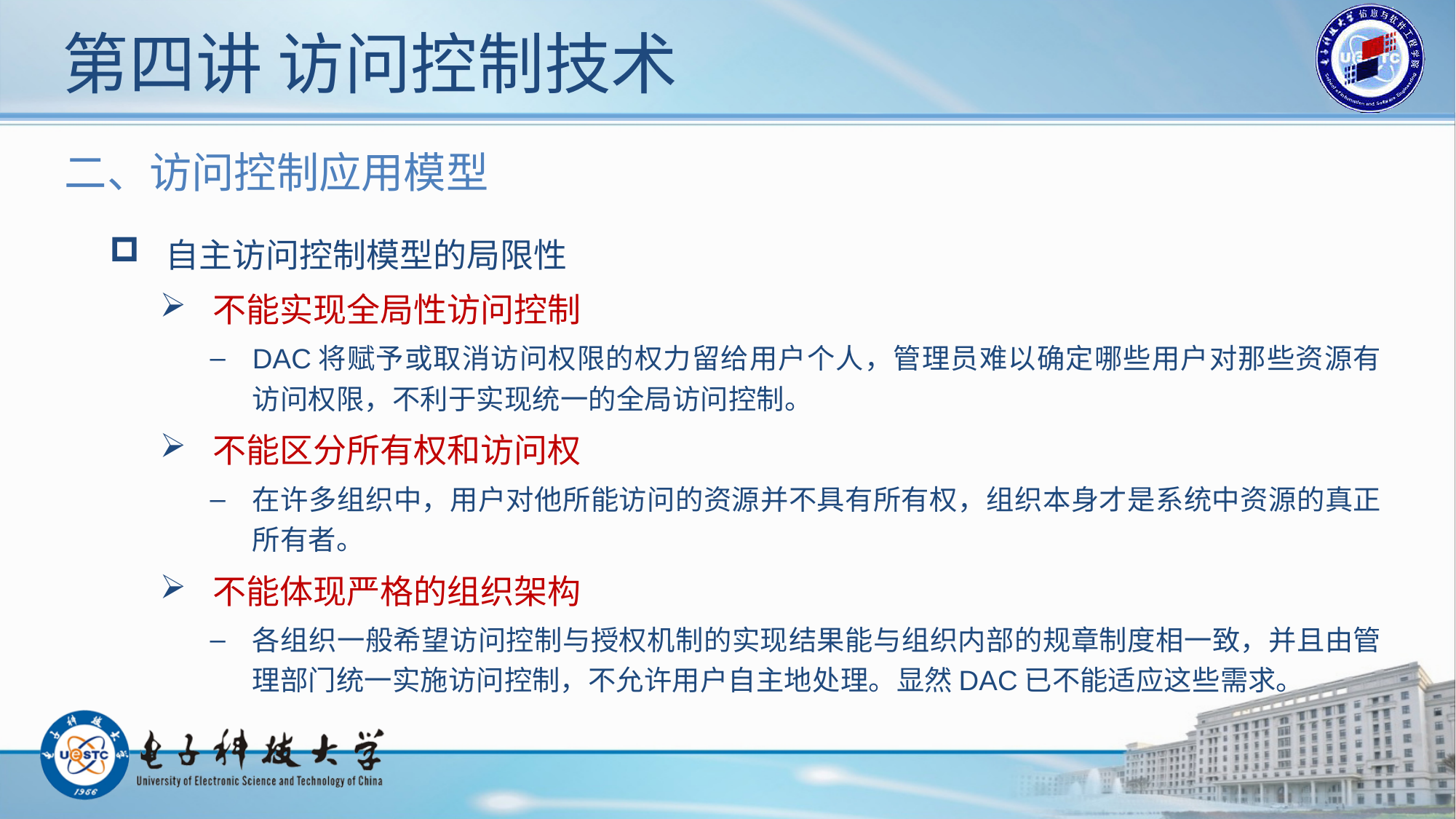

# 第四讲 访问控制技术
二、访问控制应用模型
 自主访问控制模型的局限性
 不能实现全局性访问控制
DAC将赋予或取消访问权限的权力留给用户个人，管理员难以确定哪些用户对那些资源有访问权限，不利于实现统一的全局访问控制。
 不能区分所有权和访问权
在许多组织中，用户对他所能访问的资源并不具有所有权，组织本身才是系统中资源的真正所有者。
 不能体现严格的组织架构
各组织一般希望访问控制与授权机制的实现结果能与组织内部的规章制度相一致，并且由管理部门统一实施访问控制，不允许用户自主地处理。显然DAC已不能适应这些需求。